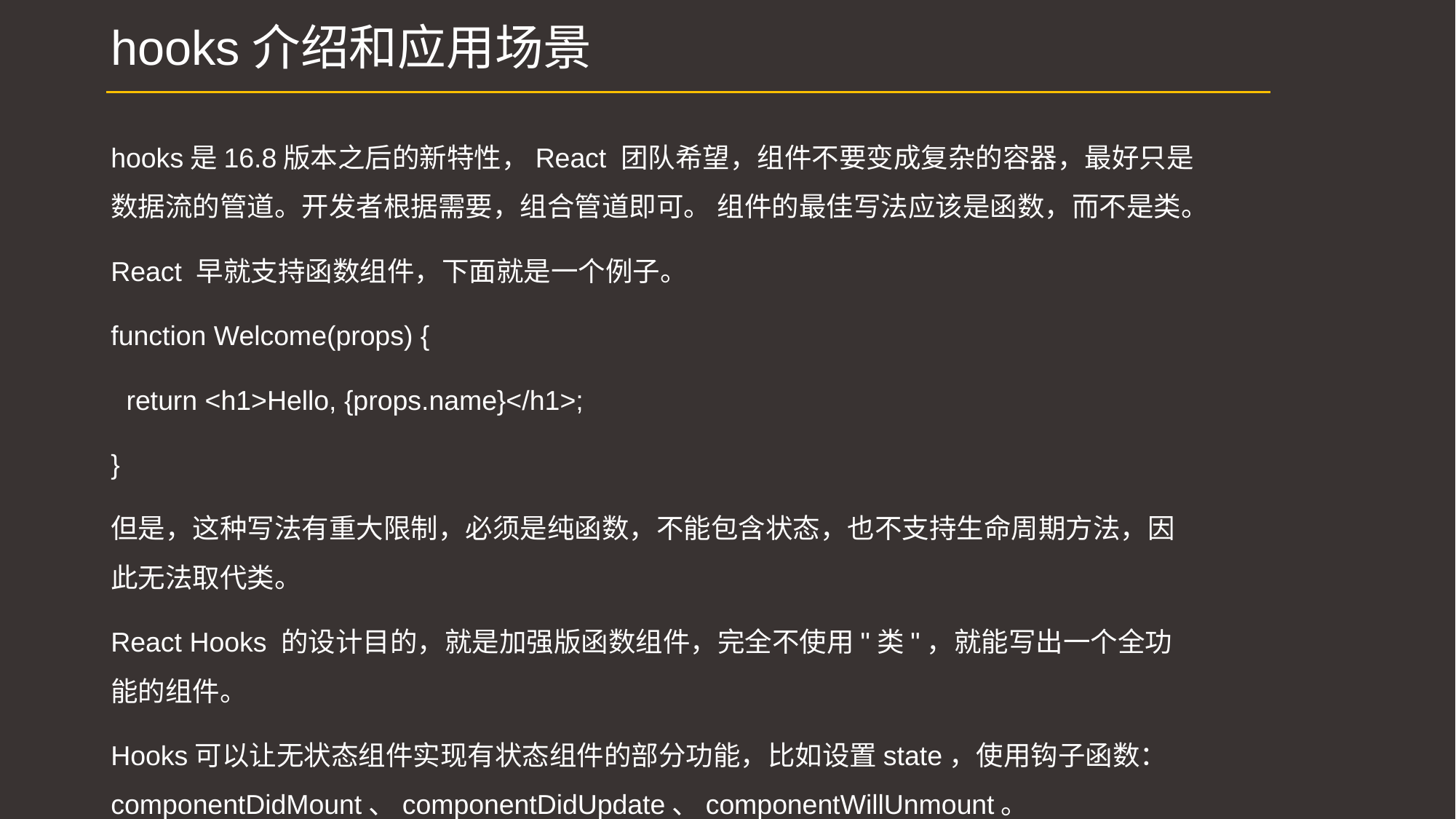

# hooks介绍和应用场景
hooks是16.8版本之后的新特性，React 团队希望，组件不要变成复杂的容器，最好只是数据流的管道。开发者根据需要，组合管道即可。 组件的最佳写法应该是函数，而不是类。
React 早就支持函数组件，下面就是一个例子。
function Welcome(props) {
  return <h1>Hello, {props.name}</h1>;
}
但是，这种写法有重大限制，必须是纯函数，不能包含状态，也不支持生命周期方法，因此无法取代类。
React Hooks 的设计目的，就是加强版函数组件，完全不使用"类"，就能写出一个全功能的组件。
Hooks可以让无状态组件实现有状态组件的部分功能，比如设置state，使用钩子函数：componentDidMount、componentDidUpdate、componentWillUnmount。